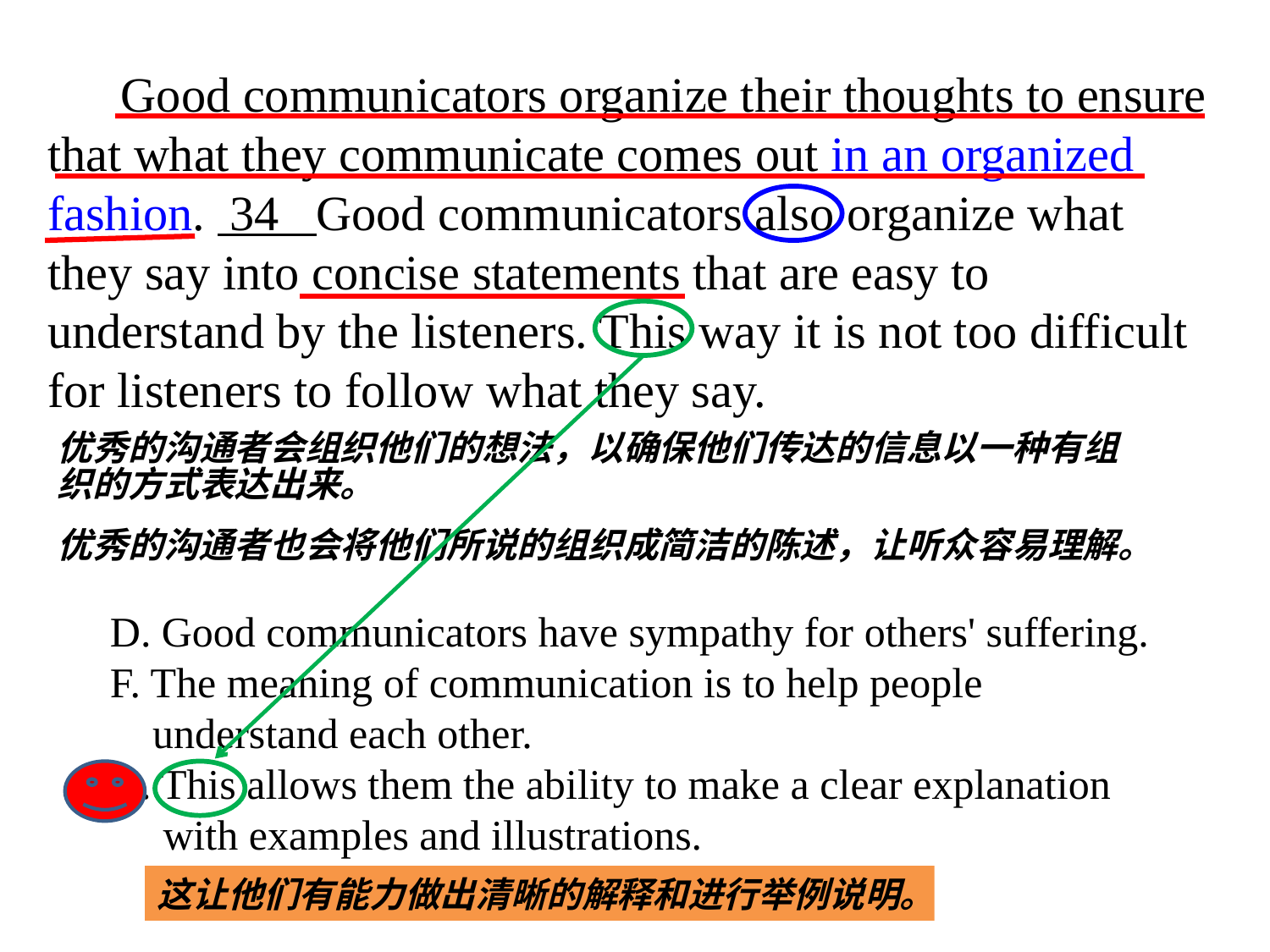

Good communicators organize their thoughts to ensure that what they communicate comes out in an organized fashion.  34   Good communicators also organize what they say into concise statements that are easy to understand by the listeners. This way it is not too difficult for listeners to follow what they say.

优秀的沟通者会组织他们的想法，以确保他们传达的信息以一种有组织的方式表达出来。
A. Good communicators are sincere.
B. Also, it allows you to correctly respond to people.
C. Good communicators must have a strong vocabulary.
D. Good communicators have sympathy for others' suffering.
F. The meaning of communication is to help people
    understand each other.
G. This allows them the ability to make a clear explanation
     with examples and illustrations.

优秀的沟通者也会将他们所说的组织成简洁的陈述，让听众容易理解。

这让他们有能力做出清晰的解释和进行举例说明。